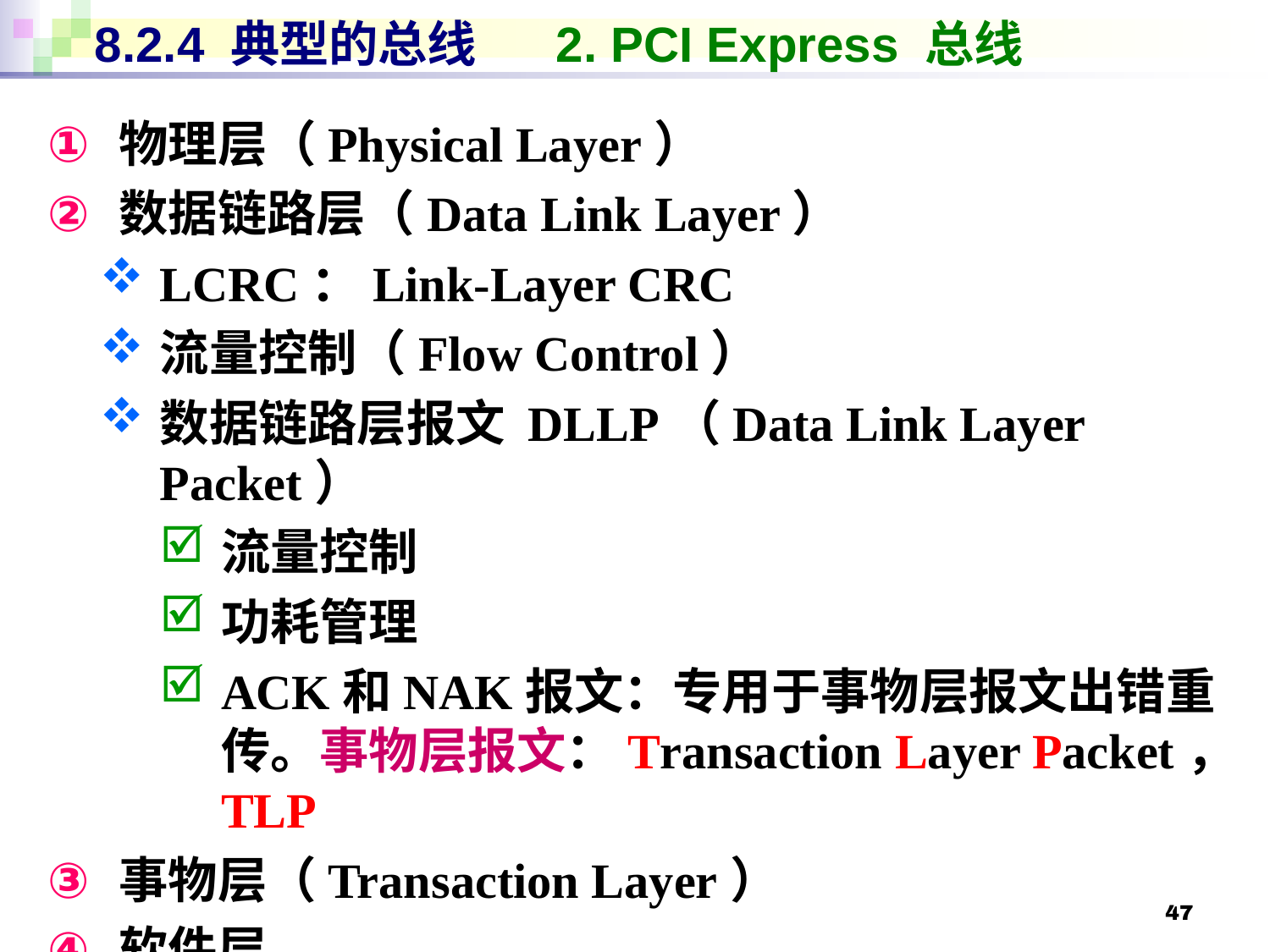

# 8.2.4 典型的总线      2. PCI Express 总线
物理层（Physical Layer）
数据链路层（Data Link Layer）
LCRC：Link-Layer CRC
流量控制（Flow Control）
数据链路层报文 DLLP（Data Link Layer Packet）
流量控制
功耗管理
ACK和NAK报文：专用于事物层报文出错重传。事物层报文：Transaction Layer Packet，TLP
事物层（Transaction Layer）
软件层
47